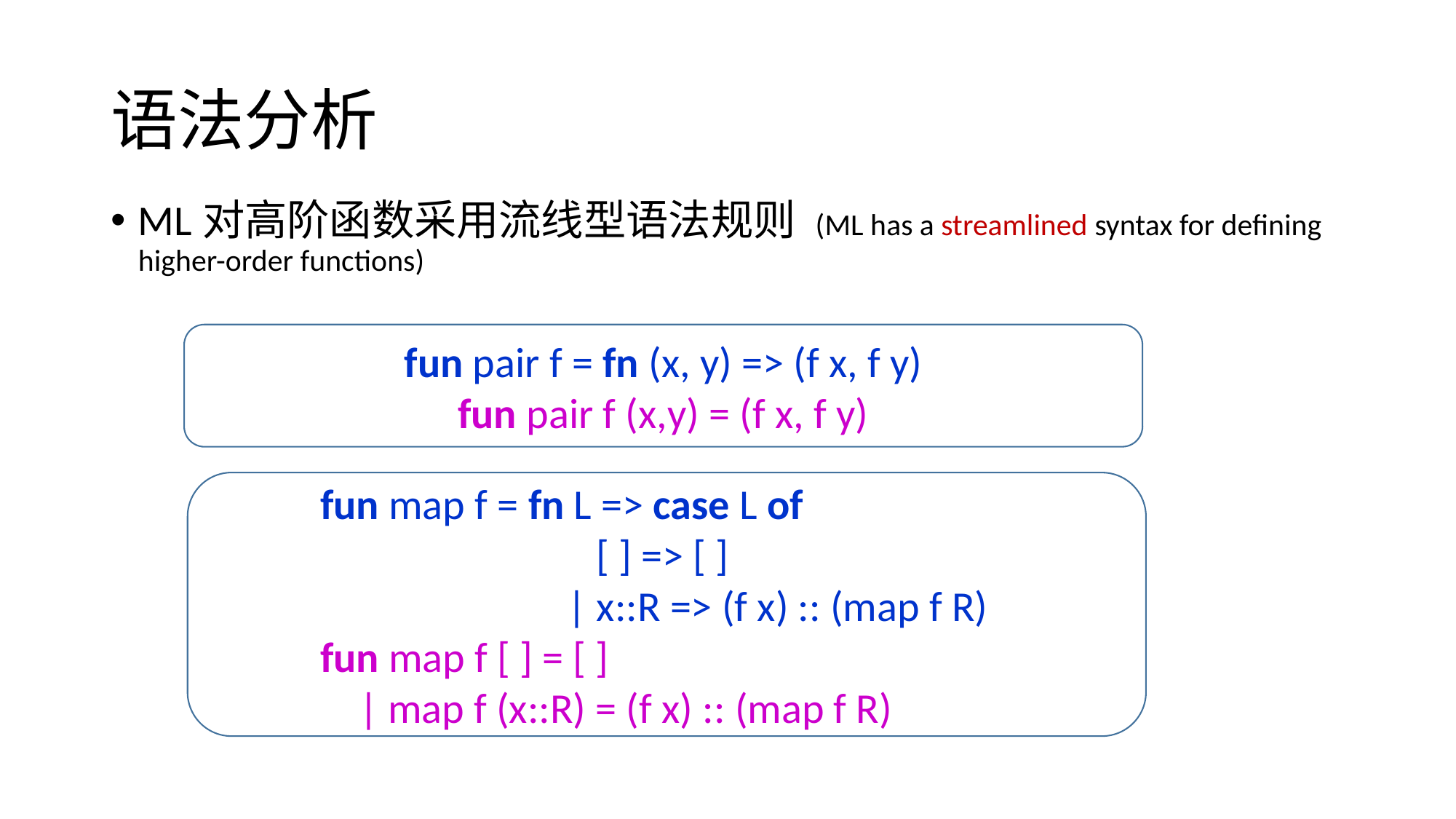

# 语法分析
ML对高阶函数采用流线型语法规则 (ML has a streamlined syntax for defining higher-order functions)
fun pair f = fn (x, y) => (f x, f y)
fun pair f (x,y) = (f x, f y)
	fun map f = fn L => case L of
			      [ ] => [ ]
			   | x::R => (f x) :: (map f R)
	fun map f [ ] = [ ]
	    | map f (x::R) = (f x) :: (map f R)